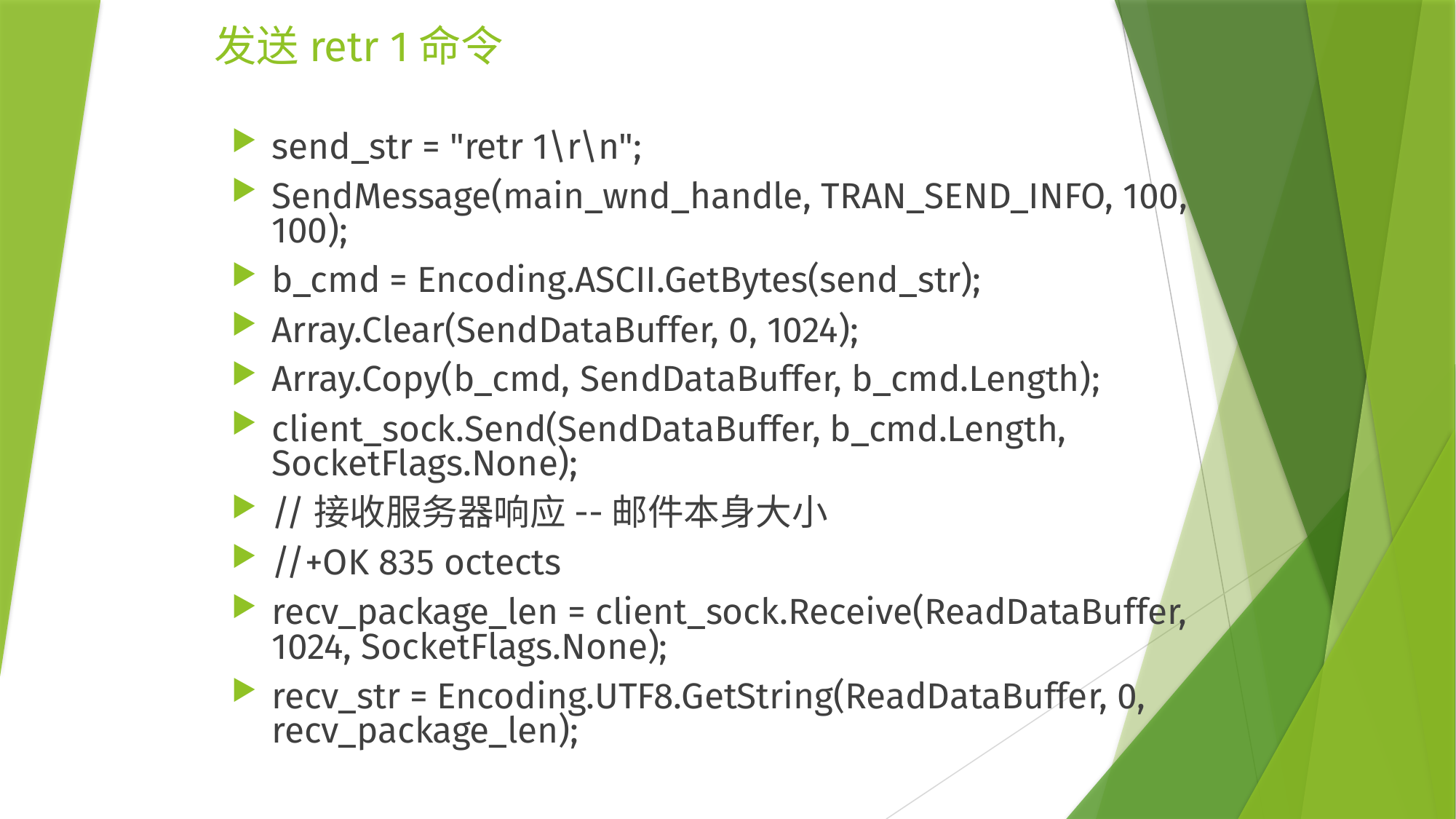

发送retr 1命令
send_str = "retr 1\r\n";
SendMessage(main_wnd_handle, TRAN_SEND_INFO, 100, 100);
b_cmd = Encoding.ASCII.GetBytes(send_str);
Array.Clear(SendDataBuffer, 0, 1024);
Array.Copy(b_cmd, SendDataBuffer, b_cmd.Length);
client_sock.Send(SendDataBuffer, b_cmd.Length, SocketFlags.None);
//接收服务器响应--邮件本身大小
//+OK 835 octects
recv_package_len = client_sock.Receive(ReadDataBuffer, 1024, SocketFlags.None);
recv_str = Encoding.UTF8.GetString(ReadDataBuffer, 0, recv_package_len);